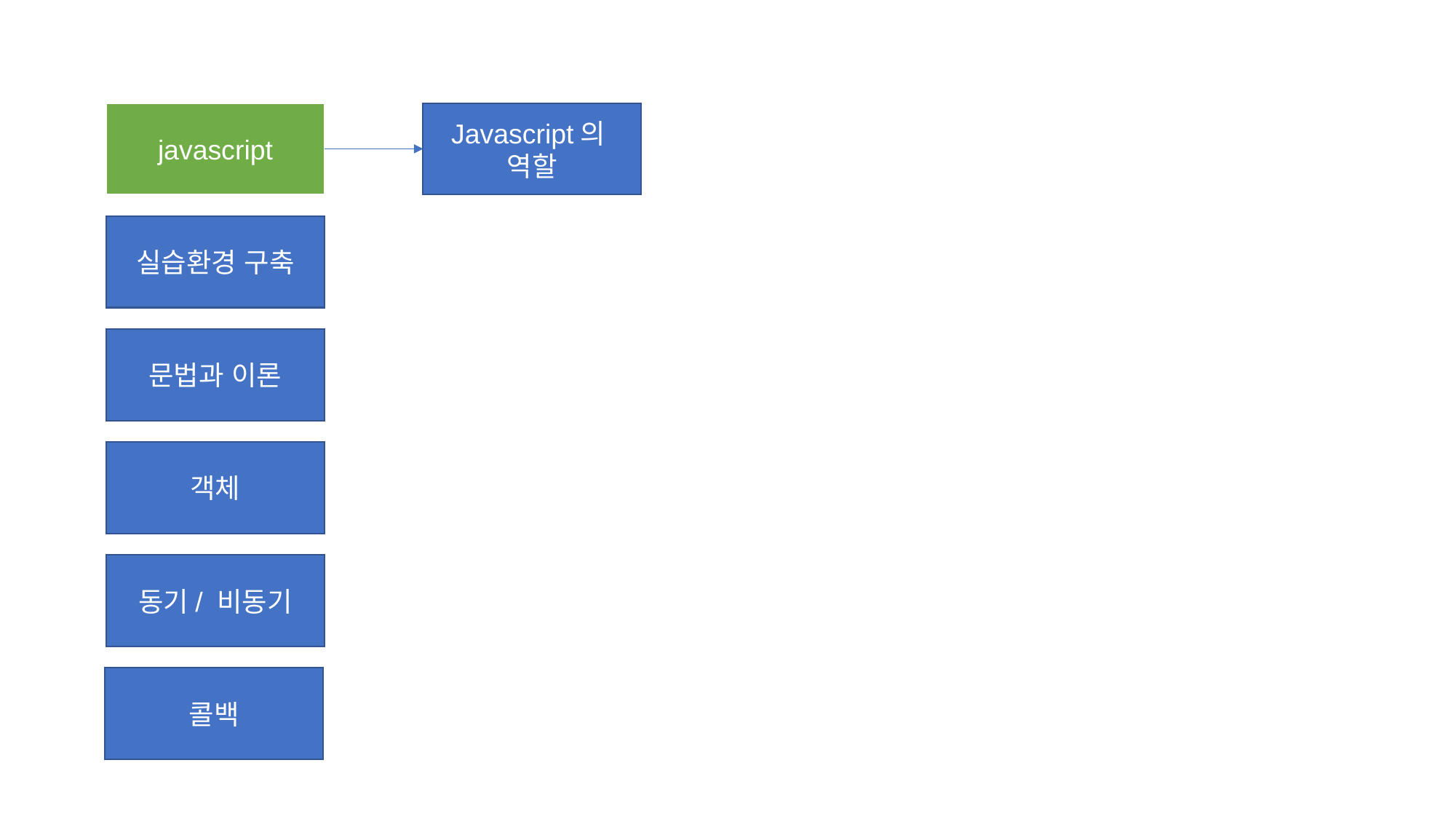

Javascript의
역할
javascript
실습환경 구축
문법과 이론
객체
동기/ 비동기
콜백